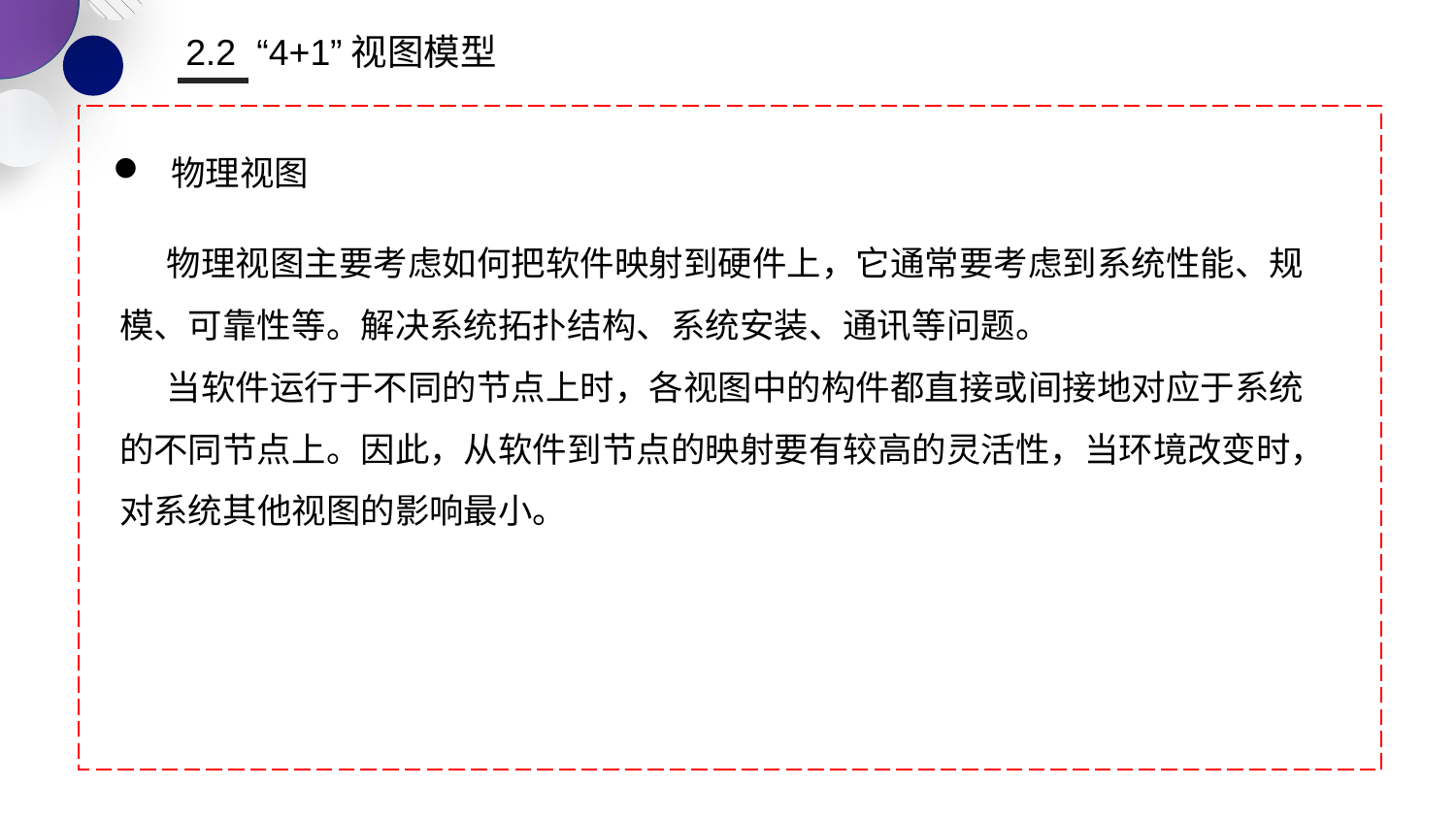

2.2  “4+1”视图模型

  物理视图
     物理视图主要考虑如何把软件映射到硬件上，它通常要考虑到系统性能、规模、可靠性等。解决系统拓扑结构、系统安装、通讯等问题。
     当软件运行于不同的节点上时，各视图中的构件都直接或间接地对应于系统的不同节点上。因此，从软件到节点的映射要有较高的灵活性，当环境改变时，对系统其他视图的影响最小。